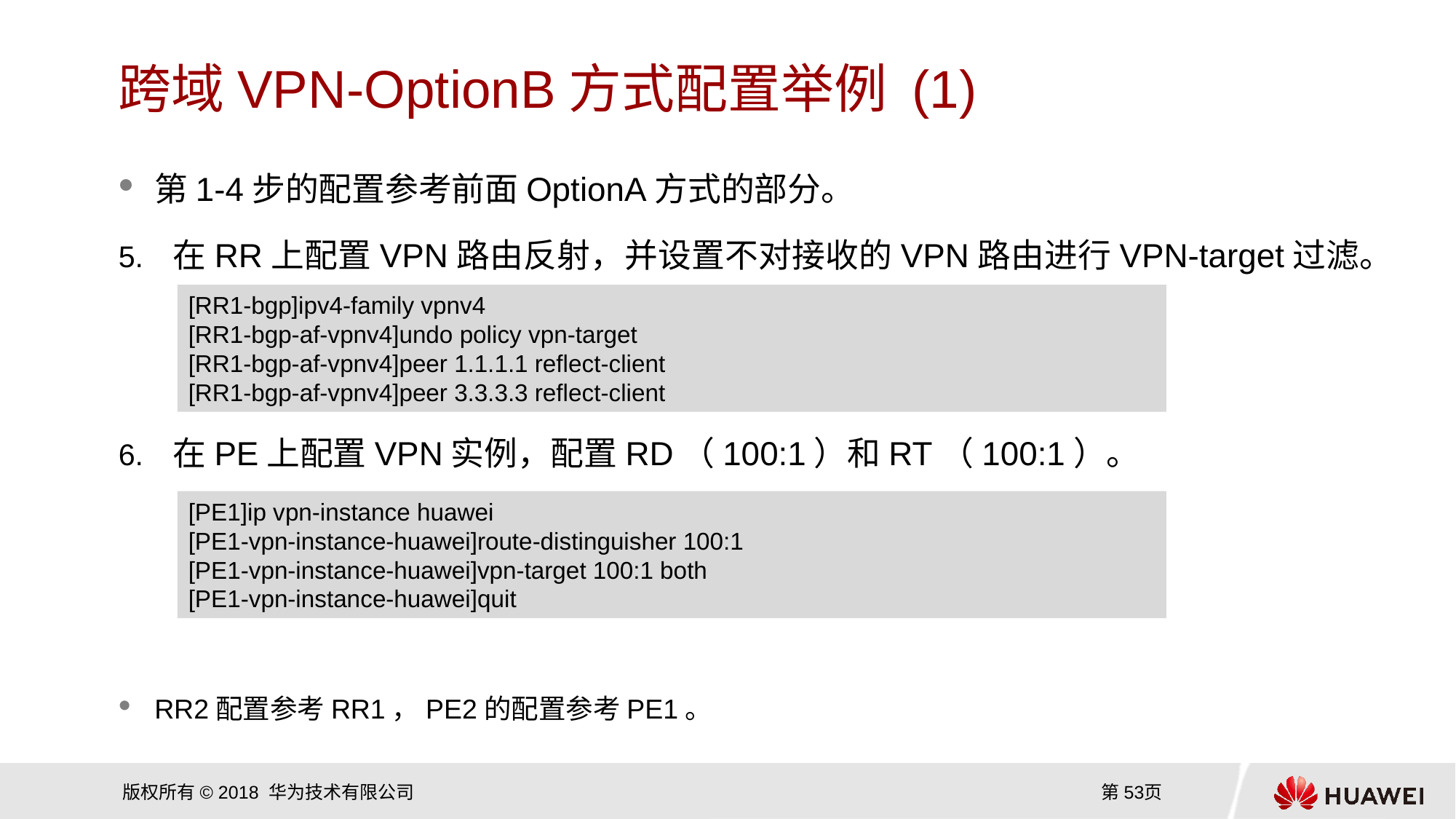

# 跨域VPN-OptionB方式配置举例 (1)
第1-4步的配置参考前面OptionA方式的部分。
在RR上配置VPN路由反射，并设置不对接收的VPN路由进行VPN-target过滤。

在PE上配置VPN实例，配置RD（100:1）和RT（100:1）。

RR2配置参考RR1，PE2的配置参考PE1。

[RR1-bgp]ipv4-family vpnv4
[RR1-bgp-af-vpnv4]undo policy vpn-target
[RR1-bgp-af-vpnv4]peer 1.1.1.1 reflect-client
[RR1-bgp-af-vpnv4]peer 3.3.3.3 reflect-client
[PE1]ip vpn-instance huawei
[PE1-vpn-instance-huawei]route-distinguisher 100:1
[PE1-vpn-instance-huawei]vpn-target 100:1 both
[PE1-vpn-instance-huawei]quit